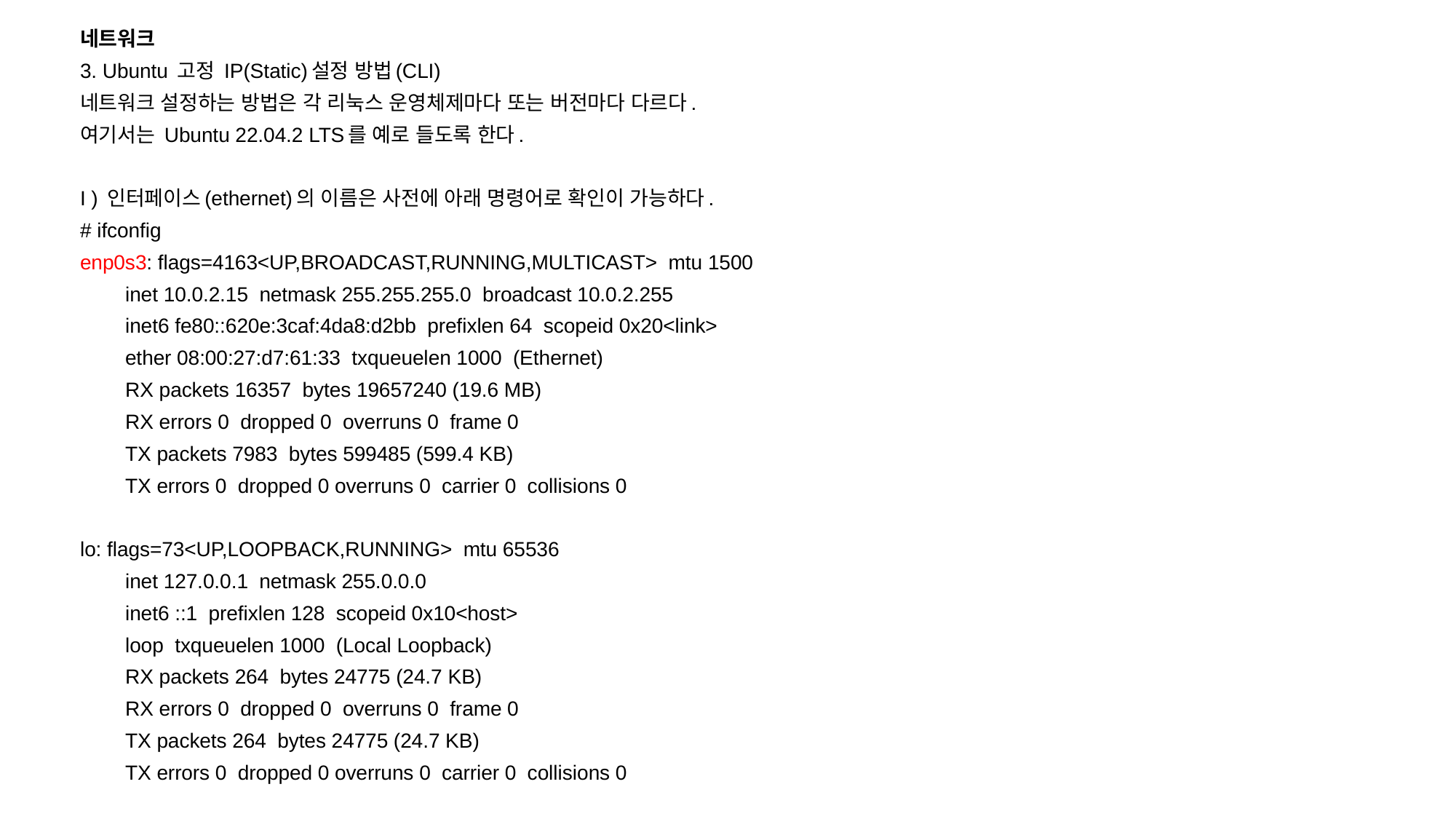

네트워크
3. Ubuntu 고정 IP(Static)설정 방법(CLI)
네트워크 설정하는 방법은 각 리눅스 운영체제마다 또는 버전마다 다르다.
여기서는 Ubuntu 22.04.2 LTS를 예로 들도록 한다.

I ) 인터페이스(ethernet)의 이름은 사전에 아래 명령어로 확인이 가능하다.
# ifconfig
enp0s3: flags=4163<UP,BROADCAST,RUNNING,MULTICAST>  mtu 1500
        inet 10.0.2.15  netmask 255.255.255.0  broadcast 10.0.2.255
        inet6 fe80::620e:3caf:4da8:d2bb  prefixlen 64  scopeid 0x20<link>
        ether 08:00:27:d7:61:33  txqueuelen 1000  (Ethernet)
        RX packets 16357  bytes 19657240 (19.6 MB)
        RX errors 0  dropped 0  overruns 0  frame 0
        TX packets 7983  bytes 599485 (599.4 KB)
        TX errors 0  dropped 0 overruns 0  carrier 0  collisions 0

lo: flags=73<UP,LOOPBACK,RUNNING>  mtu 65536
        inet 127.0.0.1  netmask 255.0.0.0
        inet6 ::1  prefixlen 128  scopeid 0x10<host>
        loop  txqueuelen 1000  (Local Loopback)
        RX packets 264  bytes 24775 (24.7 KB)
        RX errors 0  dropped 0  overruns 0  frame 0
        TX packets 264  bytes 24775 (24.7 KB)
        TX errors 0  dropped 0 overruns 0  carrier 0  collisions 0